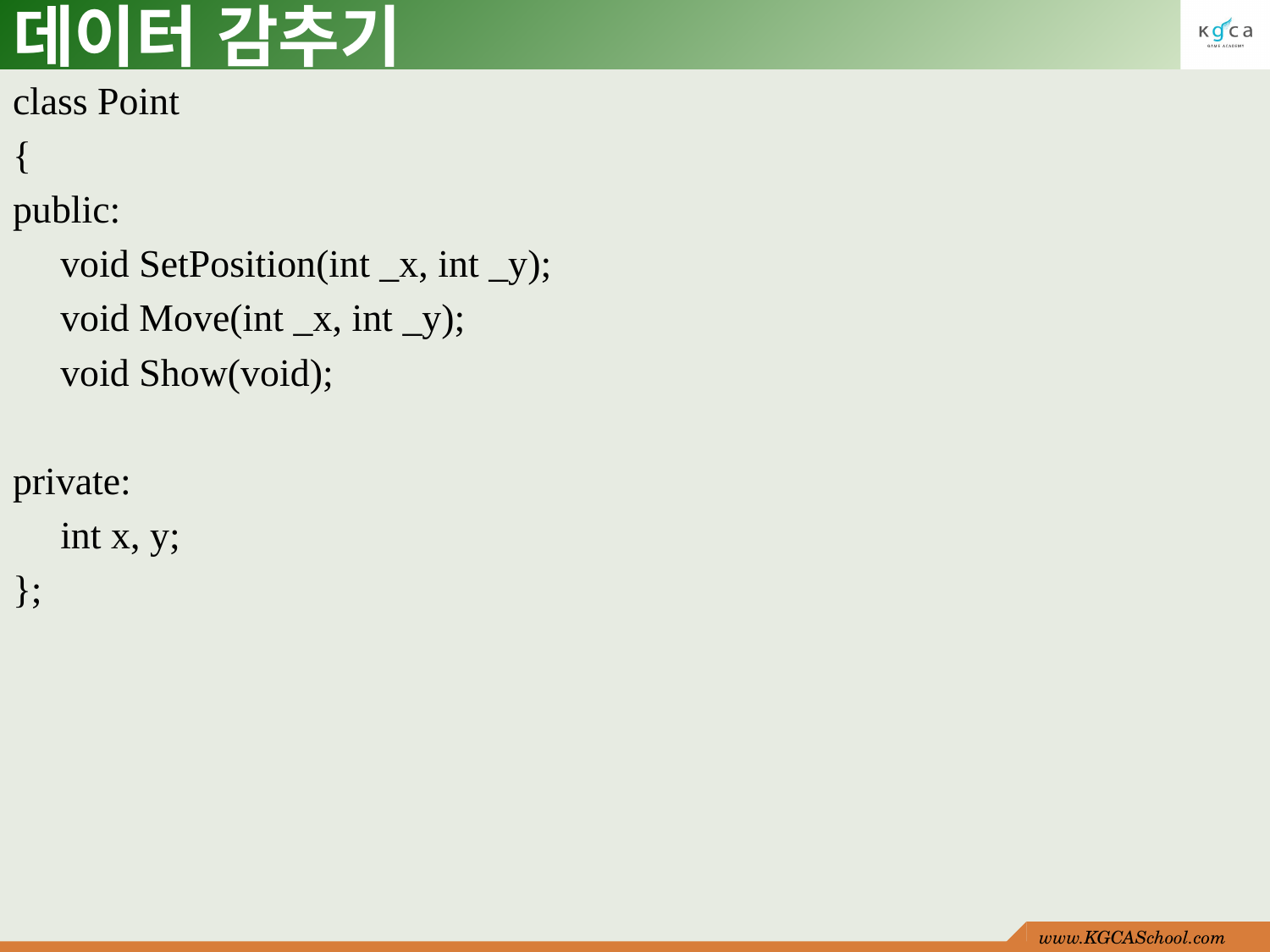

# 데이터 감추기
class Point
{
public:
	void SetPosition(int _x, int _y);
	void Move(int _x, int _y);
	void Show(void);

private:
	int x, y;
};